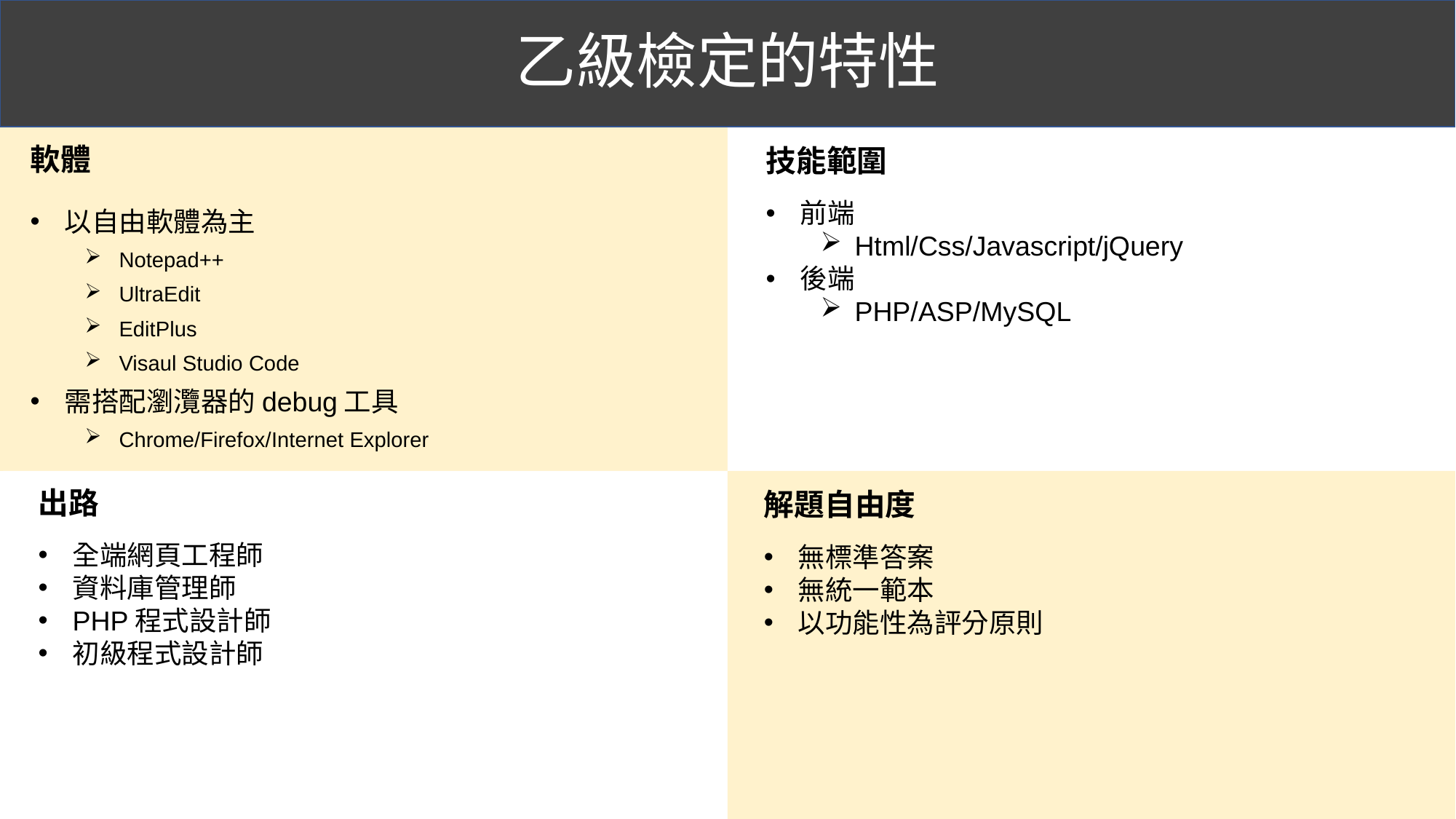

# 乙級檢定的特性

軟體

以自由軟體為主
Notepad++
UltraEdit
EditPlus
Visaul Studio Code
需搭配瀏灠器的debug工具
Chrome/Firefox/Internet Explorer
技能範圍

前端
Html/Css/Javascript/jQuery
後端
PHP/ASP/MySQL

出路

全端網頁工程師
資料庫管理師
PHP程式設計師
初級程式設計師

解題自由度
無標準答案
無統一範本
以功能性為評分原則